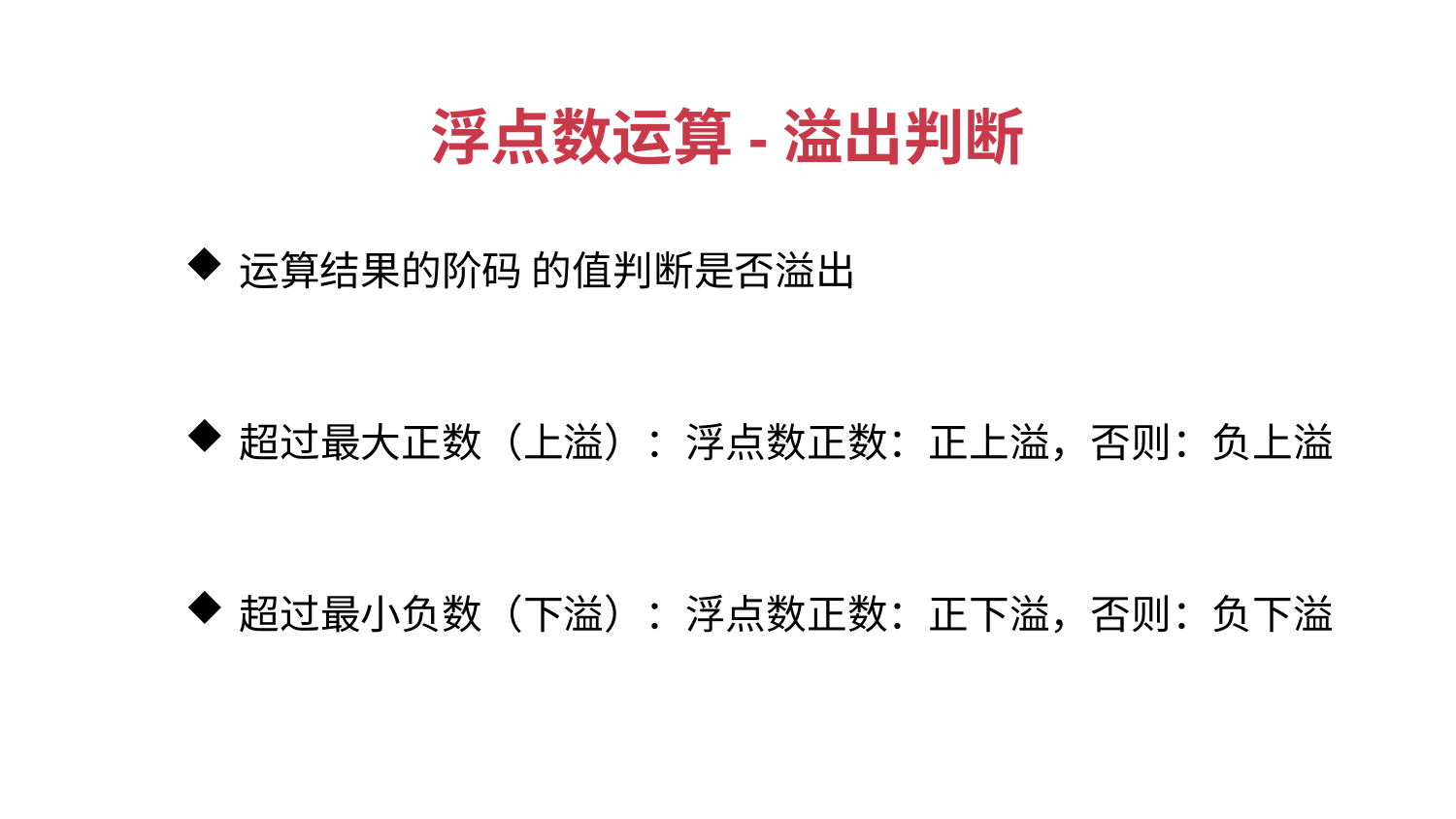

浮点数运算-溢出判断
运算结果的阶码 的值判断是否溢出
超过最大正数（上溢）：浮点数正数：正上溢，否则：负上溢
超过最小负数（下溢）：浮点数正数：正下溢，否则：负下溢